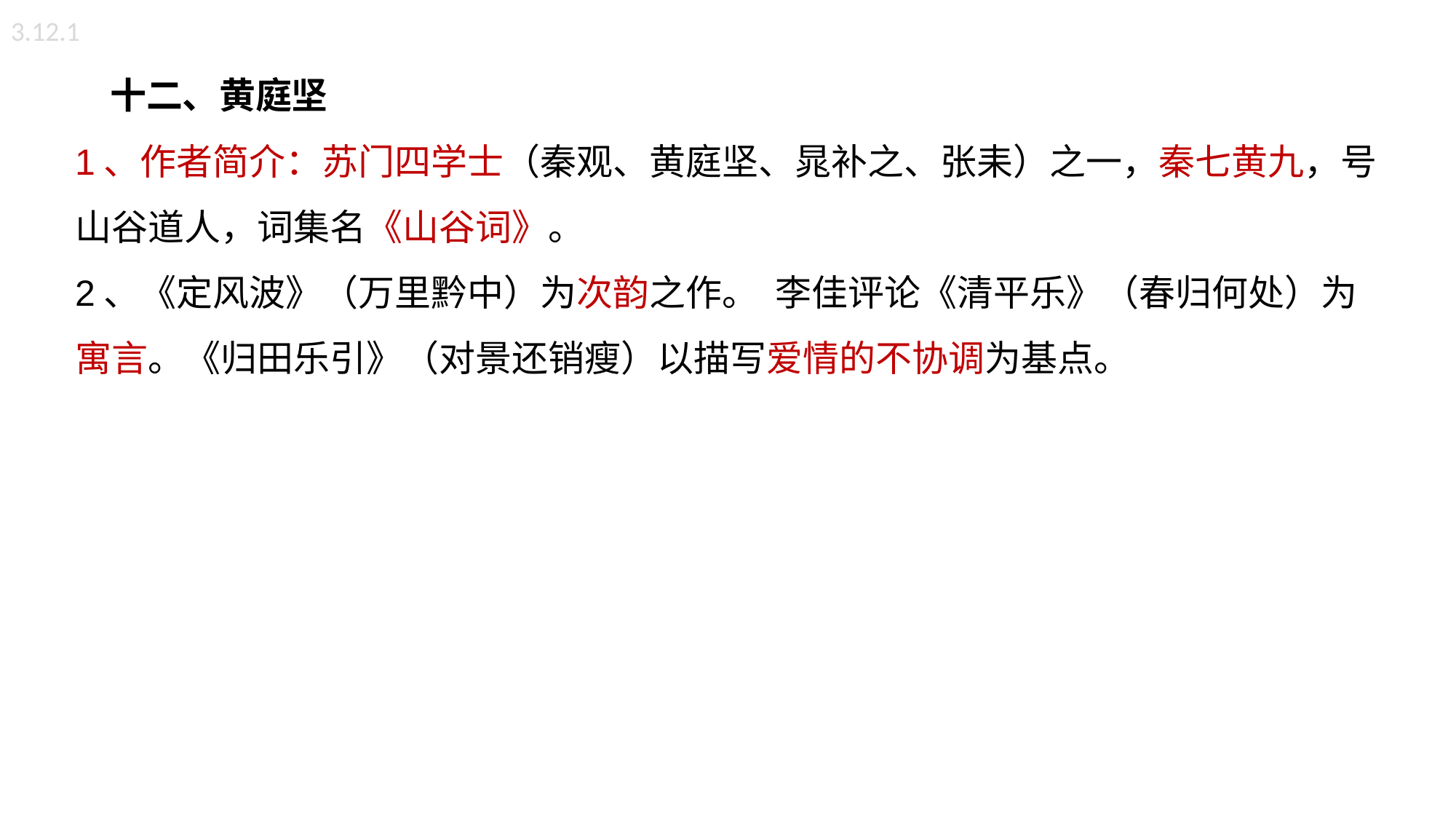

3.12.1
   十二、黄庭坚
1、作者简介：苏门四学士（秦观、黄庭坚、晁补之、张耒）之一，秦七黄九，号山谷道人，词集名《山谷词》。
2、《定风波》（万里黔中）为次韵之作。  李佳评论《清平乐》（春归何处）为寓言。《归田乐引》（对景还销瘦）以描写爱情的不协调为基点。